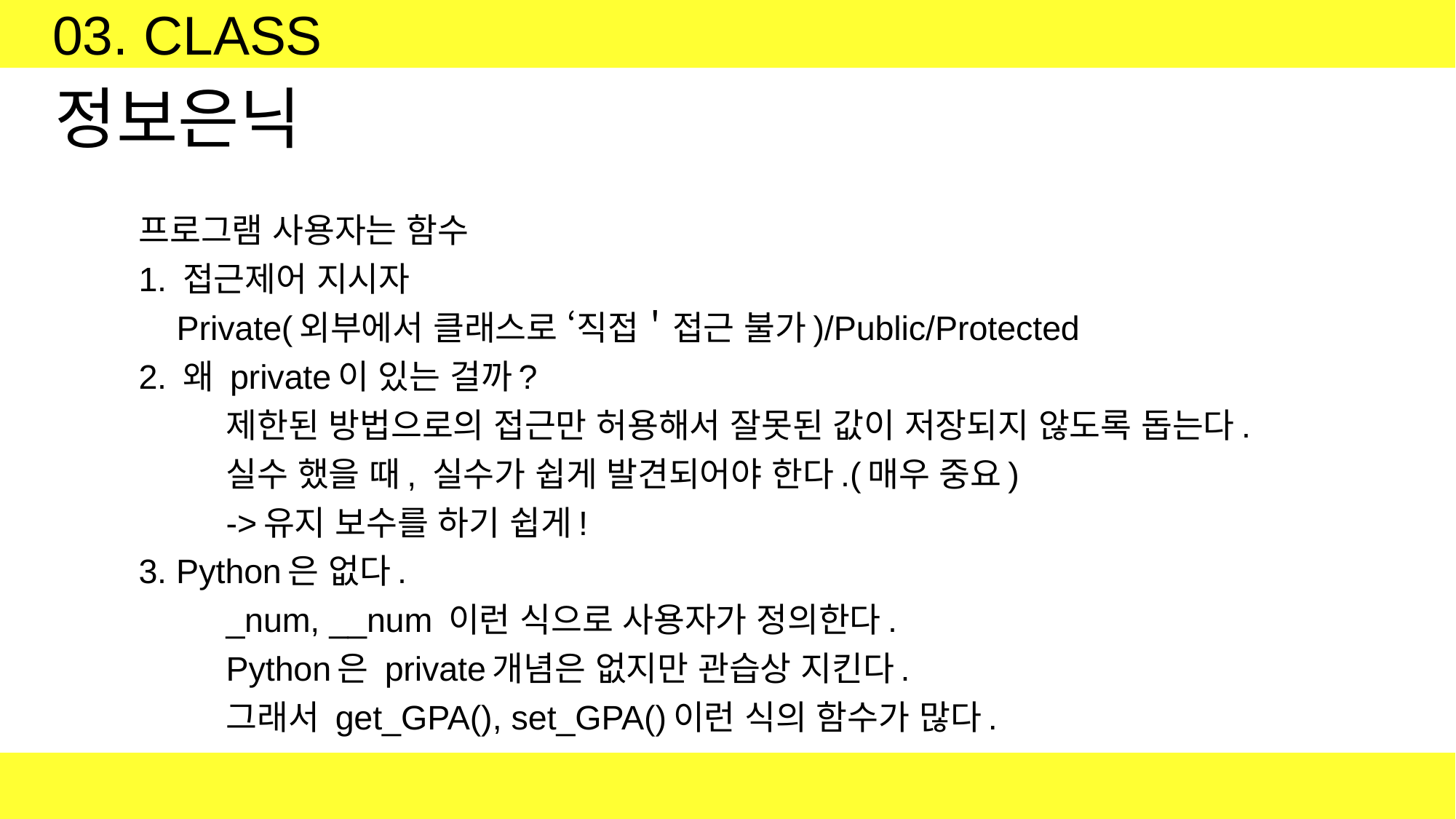

03. CLASS
# 정보은닉

프로그램 사용자는 함수
1. 접근제어 지시자
    Private(외부에서 클래스로 ‘직접＇접근 불가)/Public/Protected
2. 왜 private이 있는 걸까?
	제한된 방법으로의 접근만 허용해서 잘못된 값이 저장되지 않도록 돕는다.
	실수 했을 때, 실수가 쉽게 발견되어야 한다.(매우 중요)
	->유지 보수를 하기 쉽게!
3. Python은 없다.
	_num, __num 이런 식으로 사용자가 정의한다.
	Python은 private개념은 없지만 관습상 지킨다.
	그래서 get_GPA(), set_GPA()이런 식의 함수가 많다.